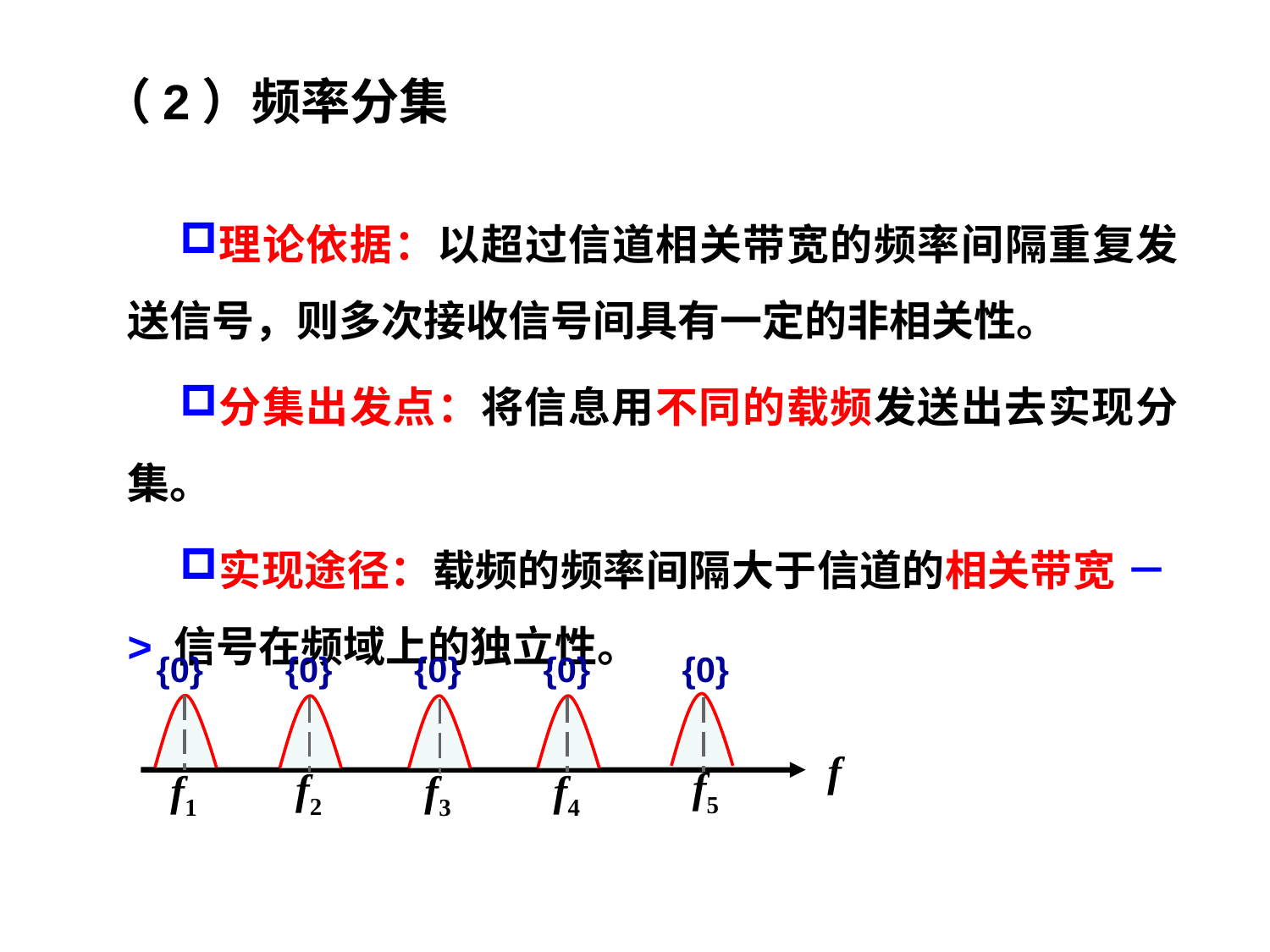

# （2）频率分集
理论依据：以超过信道相关带宽的频率间隔重复发送信号，则多次接收信号间具有一定的非相关性。
分集出发点：将信息用不同的载频发送出去实现分集。
实现途径：载频的频率间隔大于信道的相关带宽 －> 信号在频域上的独立性。

{0}
{0}
{0}
{0}
{0}

f

f5
f2
f1
f3
f4